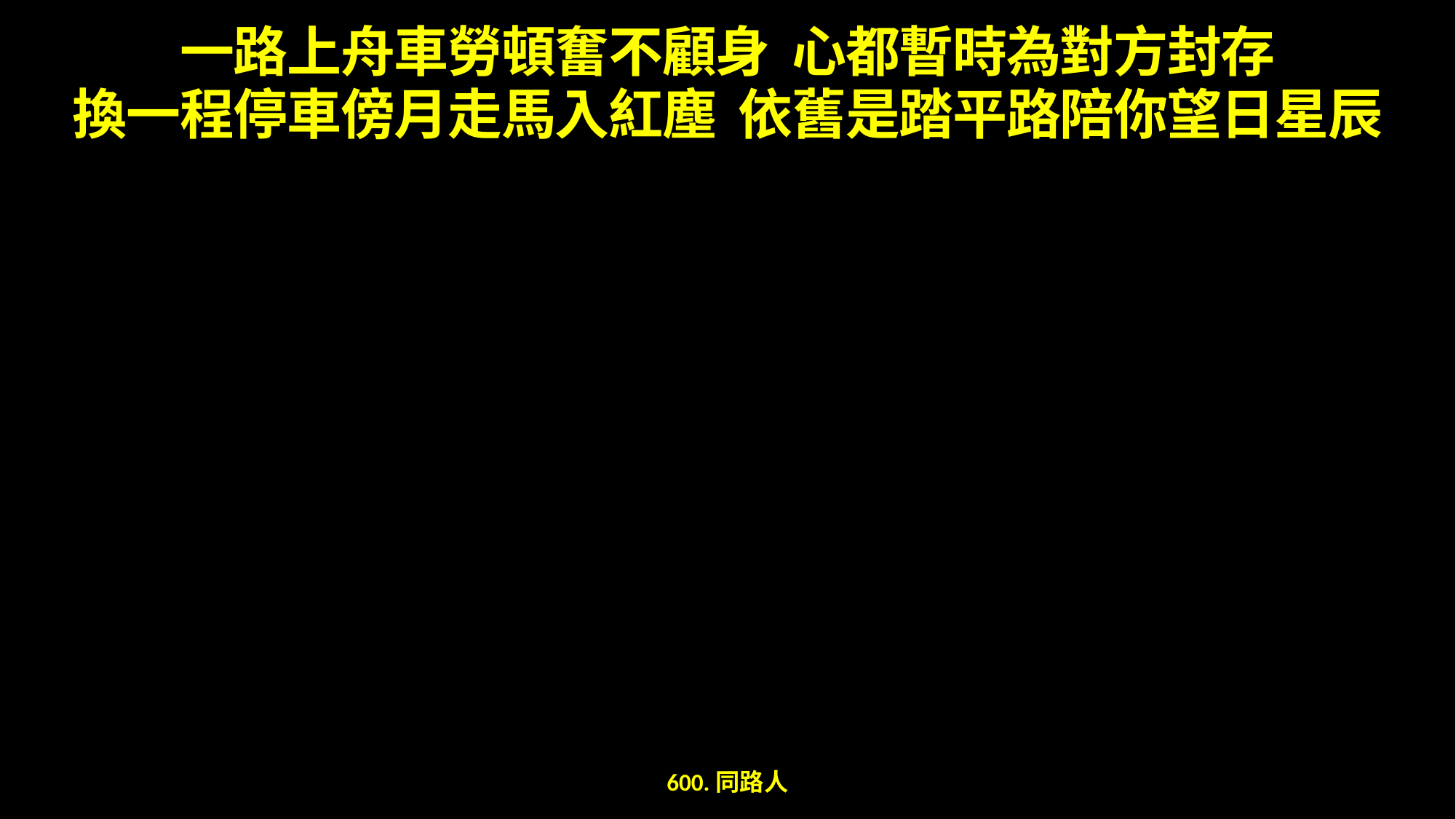

一路上舟車勞頓奮不顧身  心都暫時為對方封存
換一程停車傍月走馬入紅塵  依舊是踏平路陪你望日星辰

600.同路人